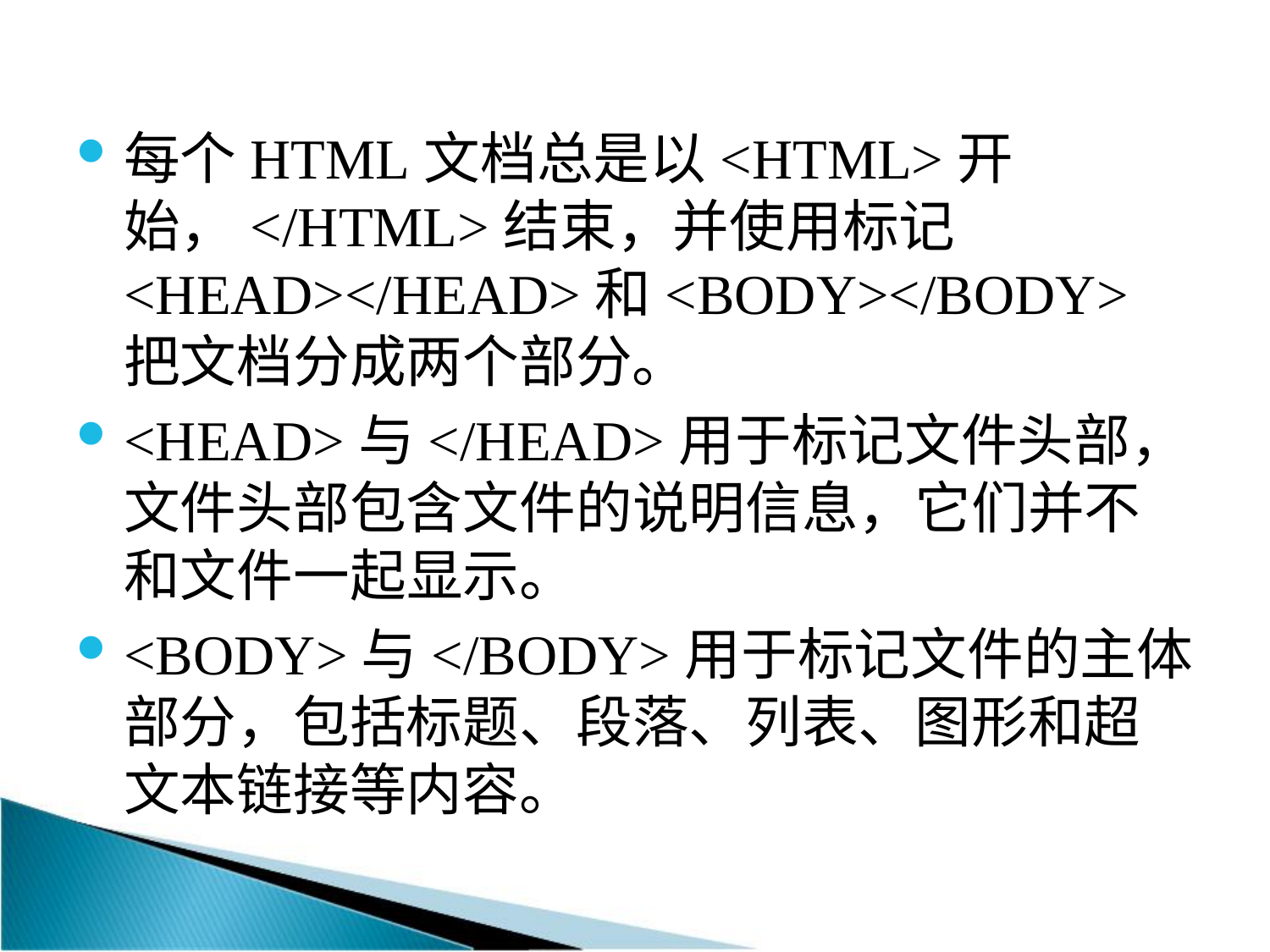

每个HTML文档总是以<HTML>开始，</HTML>结束，并使用标记<HEAD></HEAD>和<BODY></BODY>把文档分成两个部分。
<HEAD>与</HEAD>用于标记文件头部，文件头部包含文件的说明信息，它们并不和文件一起显示。
<BODY>与</BODY>用于标记文件的主体部分，包括标题、段落、列表、图形和超文本链接等内容。